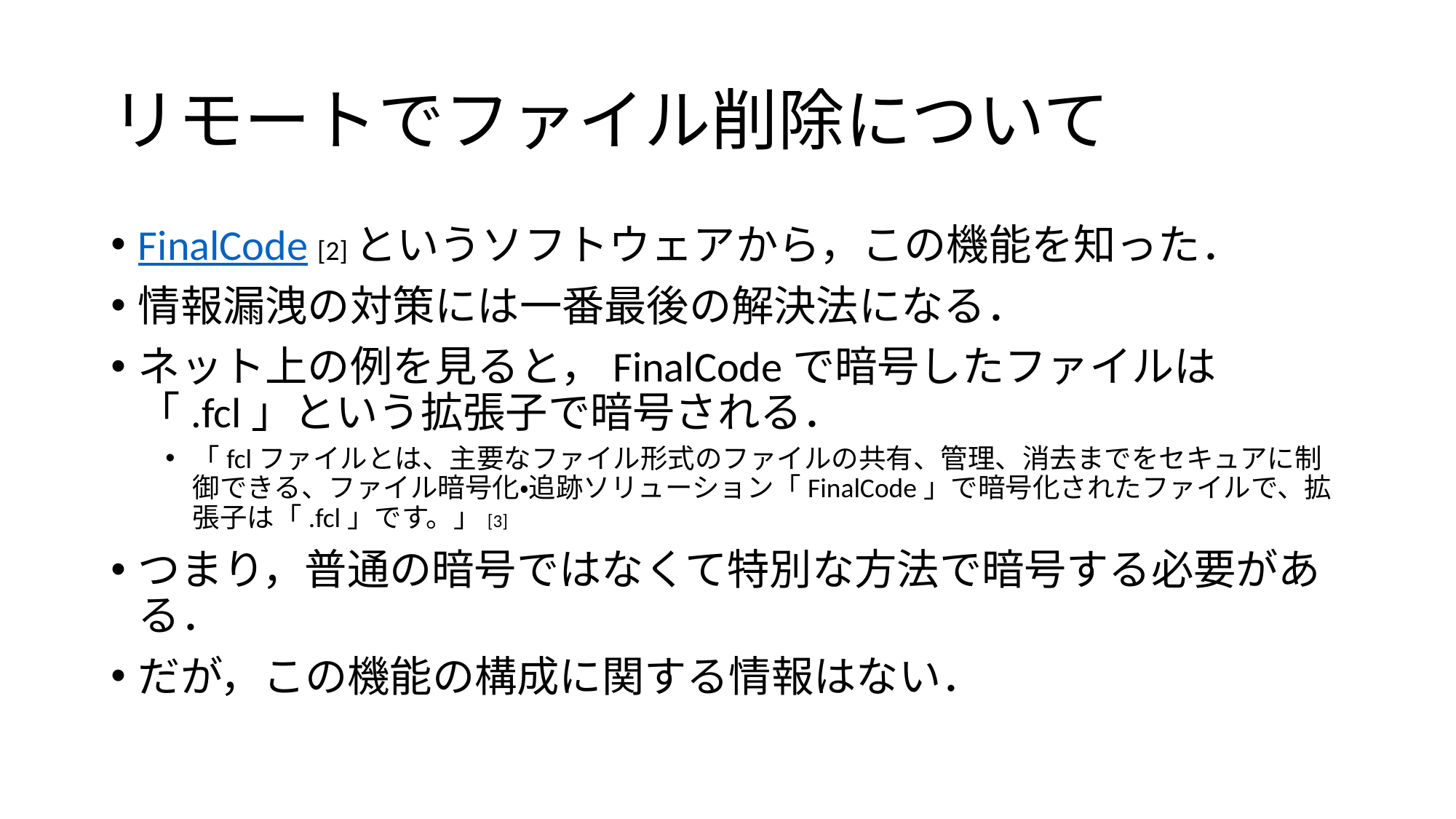

# リモートでファイル削除について
FinalCode [2]というソフトウェアから，この機能を知った．
情報漏洩の対策には一番最後の解決法になる．
ネット上の例を見ると，FinalCodeで暗号したファイルは「.fcl」という拡張子で暗号される．
「fclファイルとは、主要なファイル形式のファイルの共有、管理、消去までをセキュアに制御できる、ファイル暗号化・追跡ソリューション「FinalCode」で暗号化されたファイルで、拡張子は「.fcl」です。」[3]
つまり，普通の暗号ではなくて特別な方法で暗号する必要がある．
だが，この機能の構成に関する情報はない．